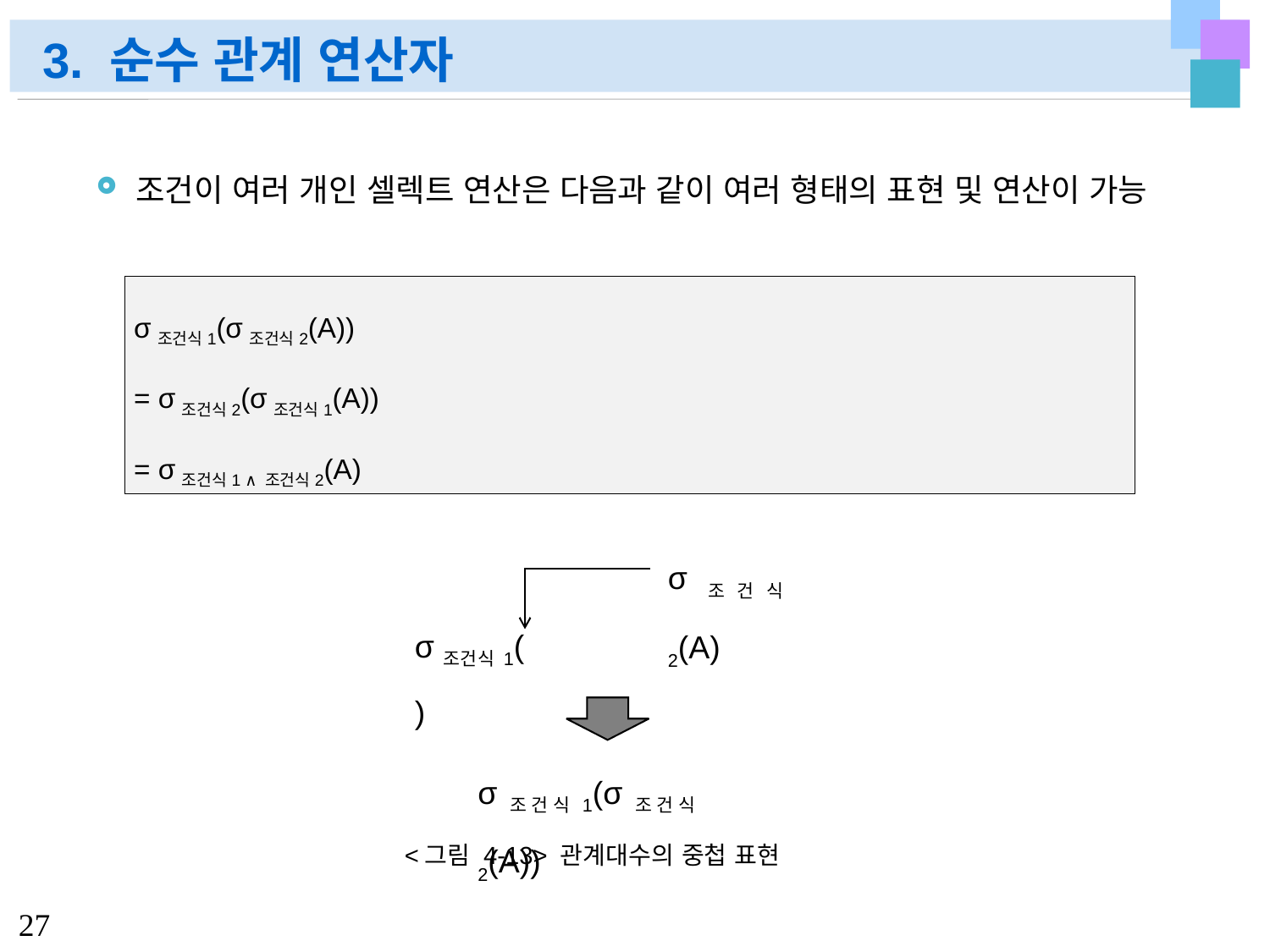

# 3. 순수 관계 연산자

조건이 여러 개인 셀렉트 연산은 다음과 같이 여러 형태의 표현 및 연산이 가능

| σ조건식1(σ조건식2(A)) = σ조건식2(σ조건식1(A)) = σ조건식1 ∧ 조건식2(A) |
| --- |
σ조건식2(A)

σ조건식1(   )

σ조건식1(σ조건식2(A))
<그림 4-13> 관계대수의 중첩 표현